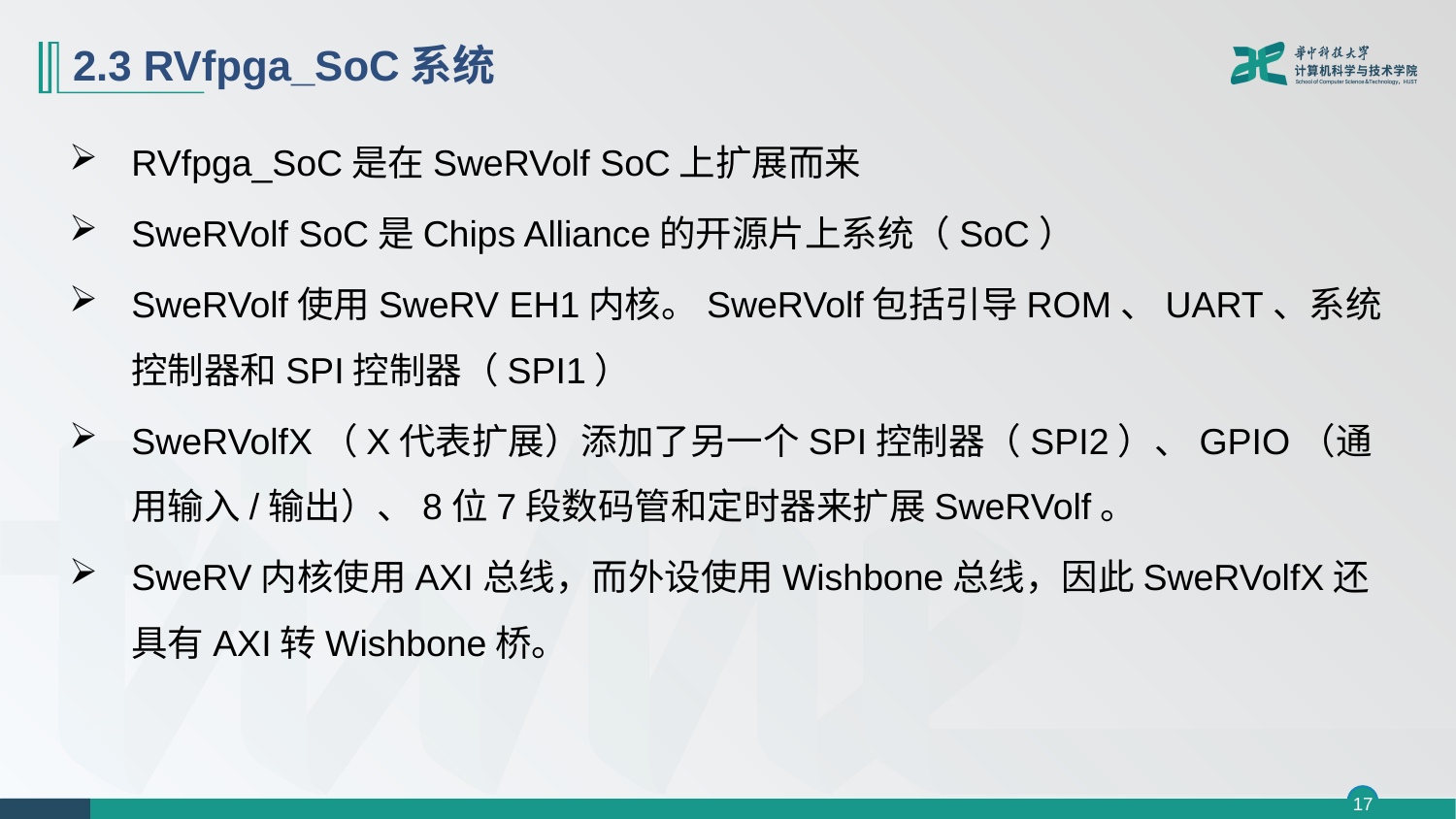

# 2.3 RVfpga_SoC系统
RVfpga_SoC是在SweRVolf SoC上扩展而来
SweRVolf SoC是Chips Alliance的开源片上系统（SoC）
SweRVolf使用SweRV EH1内核。SweRVolf包括引导ROM、UART、系统控制器和SPI控制器（SPI1）
SweRVolfX（X代表扩展）添加了另一个SPI控制器（SPI2）、GPIO（通用输入/输出）、8位7段数码管和定时器来扩展SweRVolf。
SweRV内核使用AXI总线，而外设使用Wishbone总线，因此SweRVolfX还具有AXI转Wishbone桥。